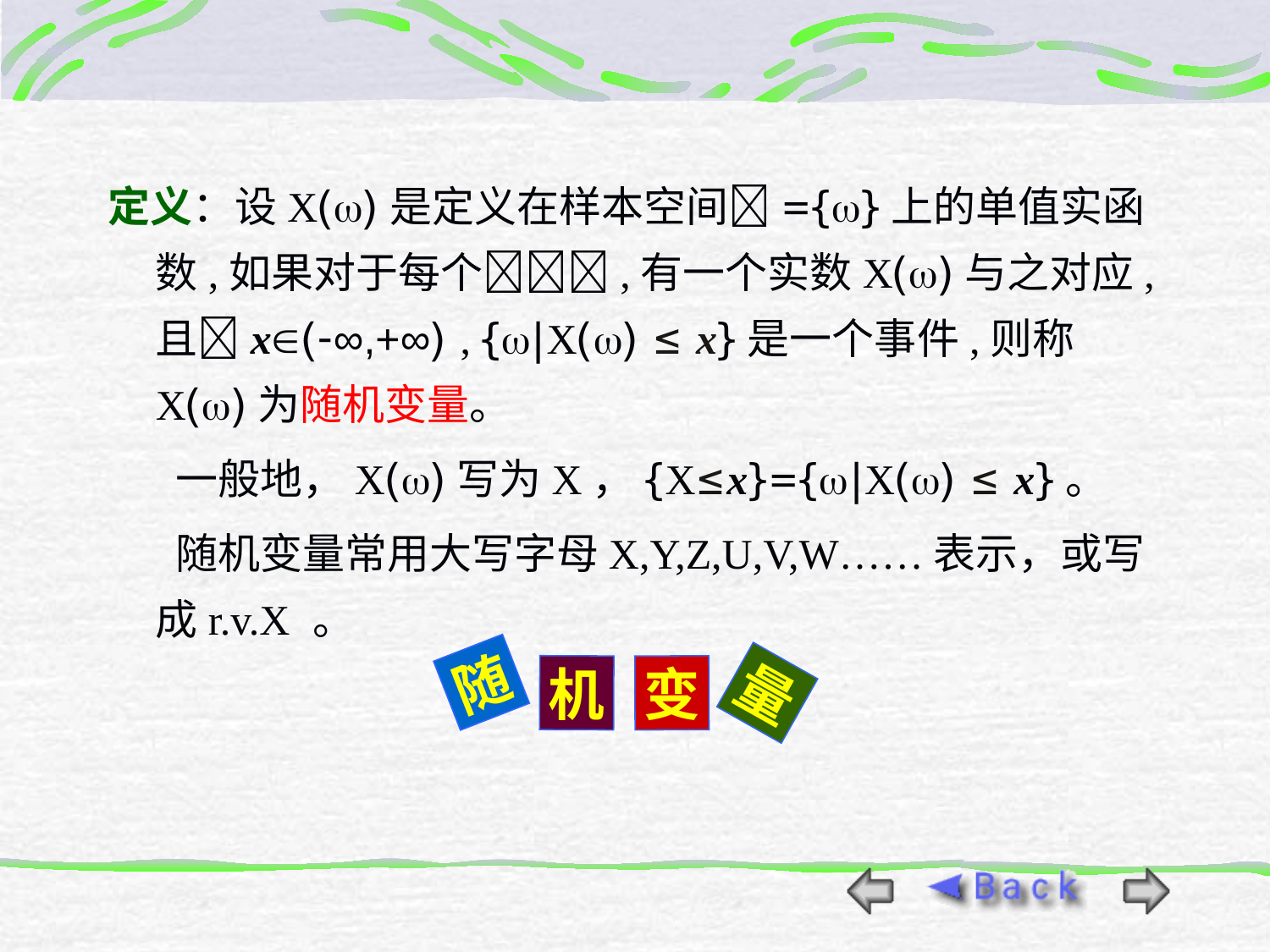

定义：设X(ω)是定义在样本空间Ω={ω}上的单值实函数,如果对于每个ω∈Ω,有一个实数X(ω)与之对应, 且∀x∈(-∞,+∞) , {ω|X(ω) ≤ x}是一个事件,则称X(ω)为随机变量。
      一般地，X(ω)写为X，{X≤x}={ω|X(ω) ≤ x}。
      随机变量常用大写字母X,Y,Z,U,V,W……表示，或写成r.v.X 。

随
机
变
量